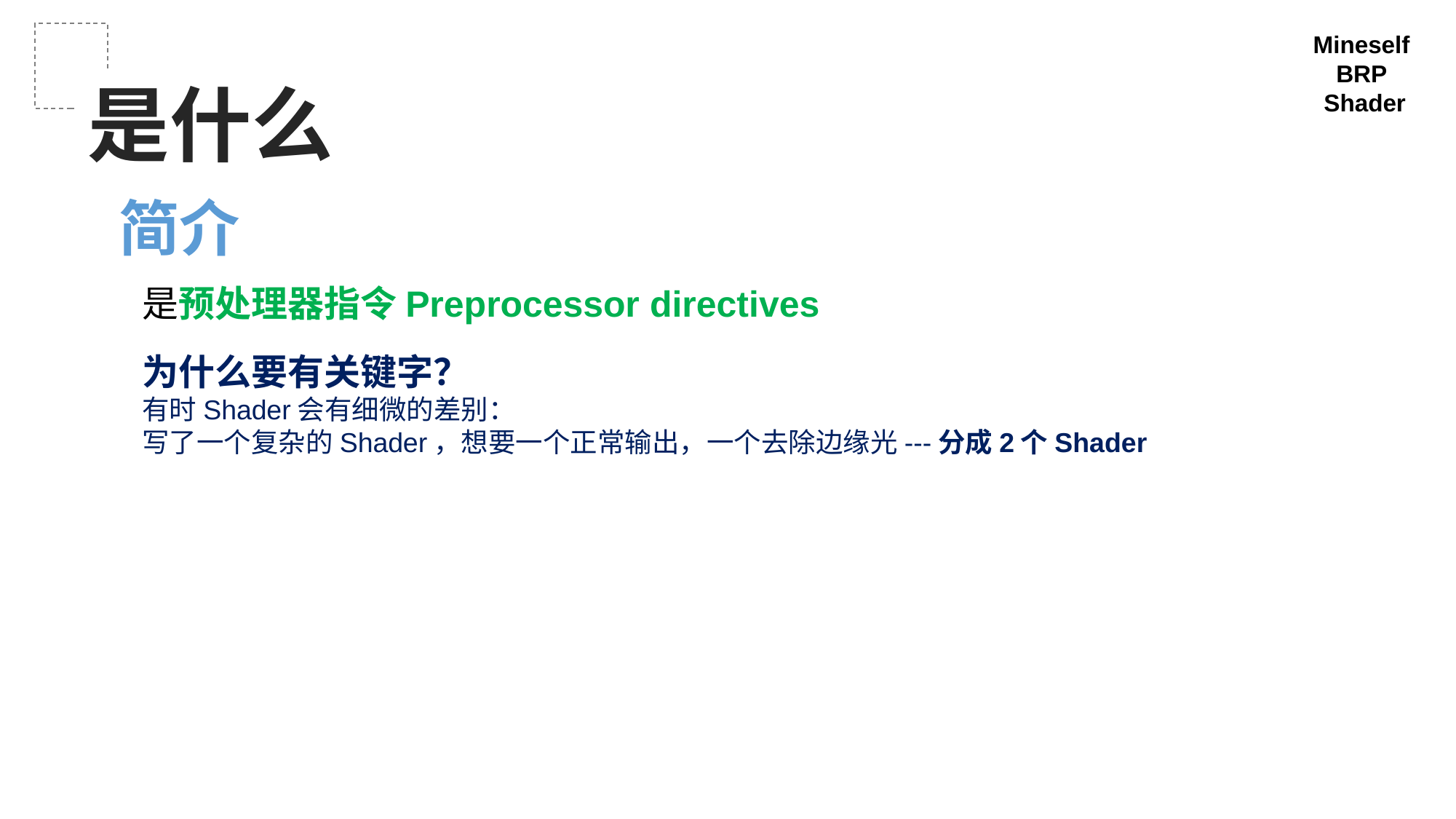

Mineself
BRP
Shader

是什么
简介
是预处理器指令Preprocessor directives
为什么要有关键字？
有时Shader会有细微的差别：
写了一个复杂的Shader，想要一个正常输出，一个去除边缘光---分成2个Shader